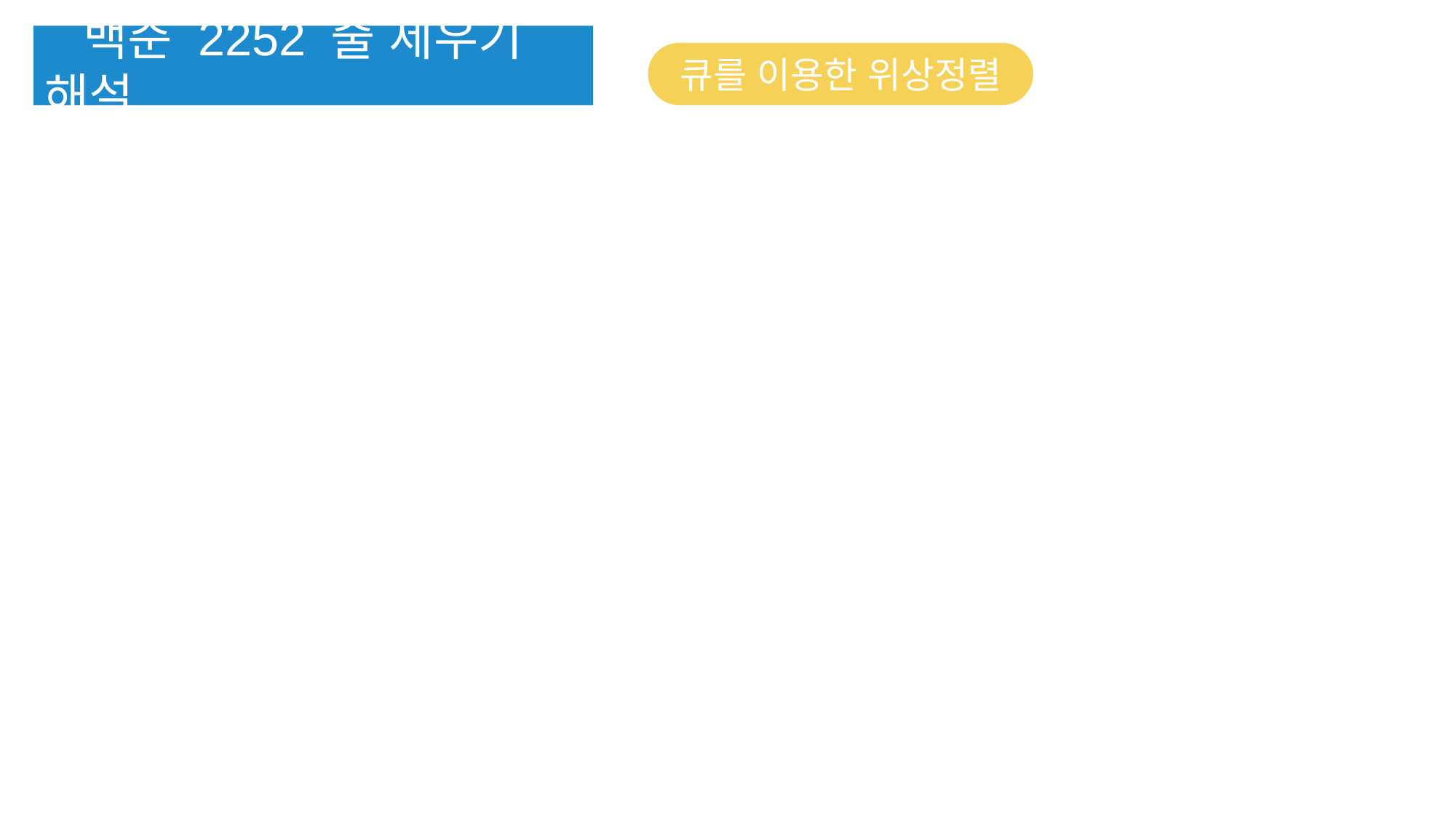

백준 2252 줄 세우기 해설
큐를 이용한 위상정렬